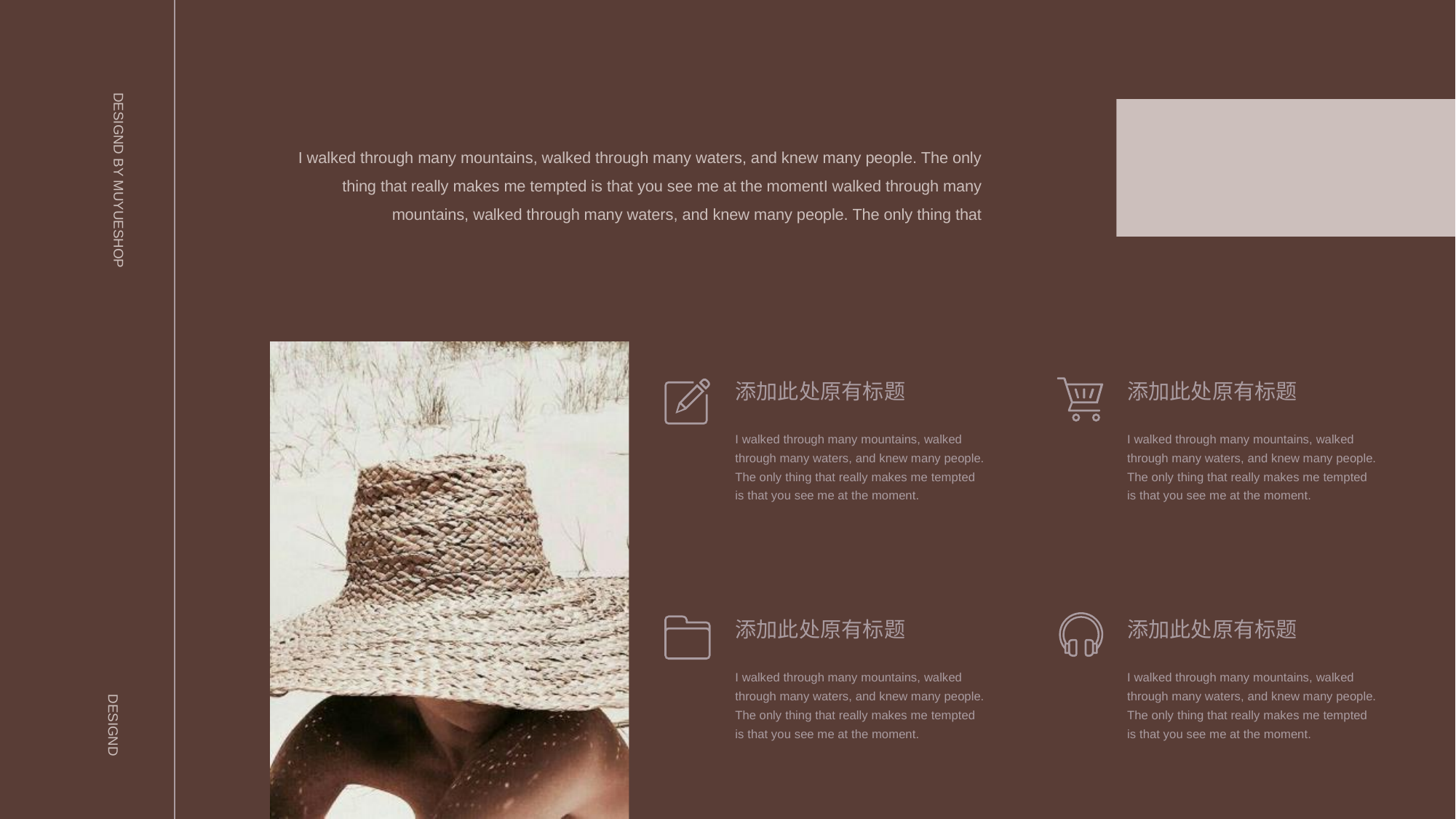

DESIGND BY MUYUESHOP
DESIGND

I walked through many mountains, walked through many waters, and knew many people. The only thing that really makes me tempted is that you see me at the momentI walked through many mountains, walked through many waters, and knew many people. The only thing that

添加此处原有标题
I walked through many mountains, walked through many waters, and knew many people. The only thing that really makes me tempted is that you see me at the moment.
添加此处原有标题
I walked through many mountains, walked through many waters, and knew many people. The only thing that really makes me tempted is that you see me at the moment.

添加此处原有标题
I walked through many mountains, walked through many waters, and knew many people. The only thing that really makes me tempted is that you see me at the moment.
添加此处原有标题
I walked through many mountains, walked through many waters, and knew many people. The only thing that really makes me tempted is that you see me at the moment.